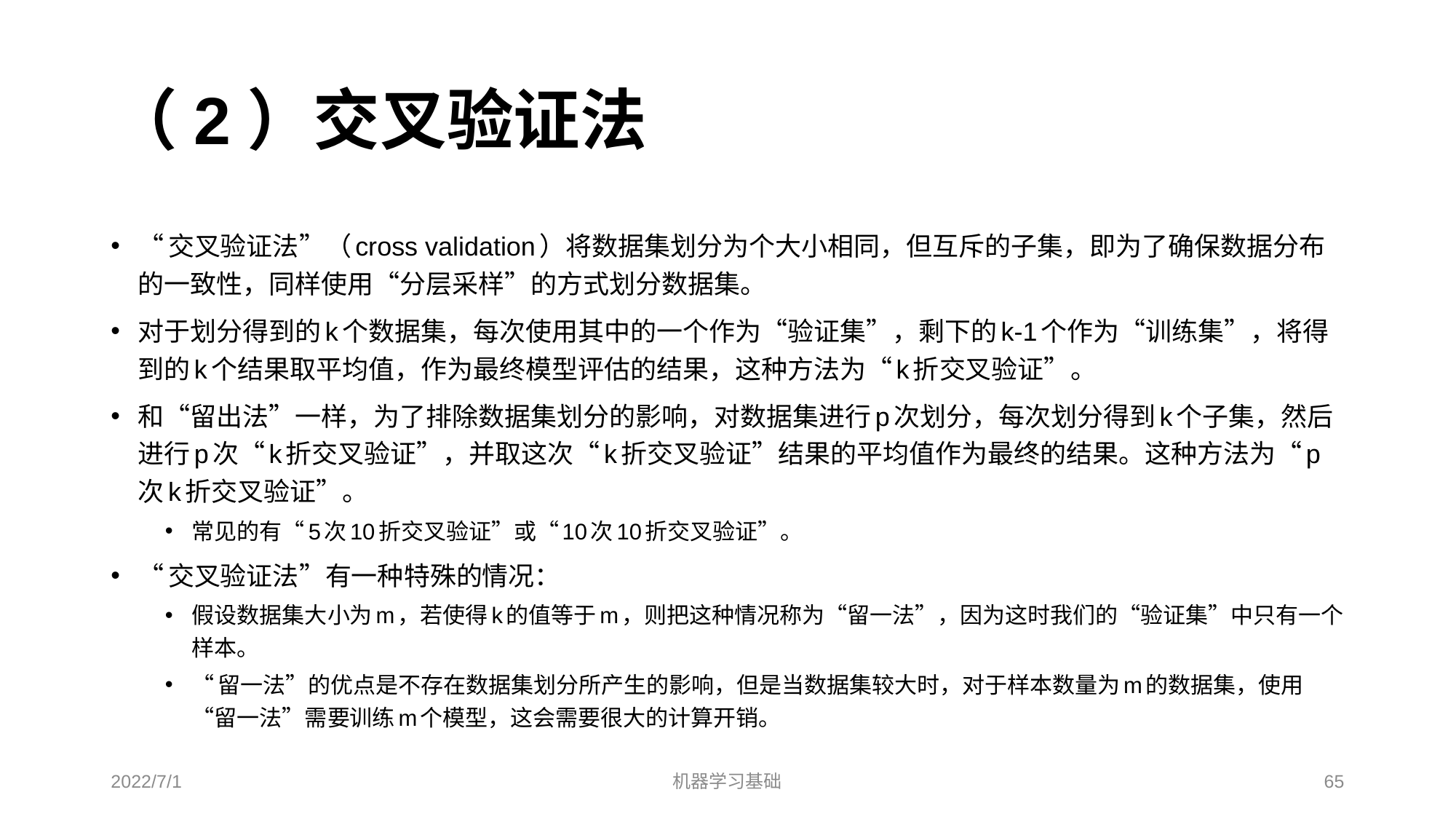

# （2）交叉验证法
“交叉验证法”（cross validation）将数据集划分为个大小相同，但互斥的子集，即为了确保数据分布的一致性，同样使用“分层采样”的方式划分数据集。
对于划分得到的k个数据集，每次使用其中的一个作为“验证集”，剩下的k-1个作为“训练集”，将得到的k个结果取平均值，作为最终模型评估的结果，这种方法为“k折交叉验证”。
和“留出法”一样，为了排除数据集划分的影响，对数据集进行p次划分，每次划分得到k个子集，然后进行p次“k折交叉验证”，并取这次“k折交叉验证”结果的平均值作为最终的结果。这种方法为“p次k折交叉验证”。
常见的有“5次10折交叉验证”或“10次10折交叉验证”。
“交叉验证法”有一种特殊的情况：
假设数据集大小为m，若使得k的值等于m，则把这种情况称为“留一法”，因为这时我们的“验证集”中只有一个样本。
“留一法”的优点是不存在数据集划分所产生的影响，但是当数据集较大时，对于样本数量为m的数据集，使用“留一法”需要训练m个模型，这会需要很大的计算开销。
2022/7/1
机器学习基础
65